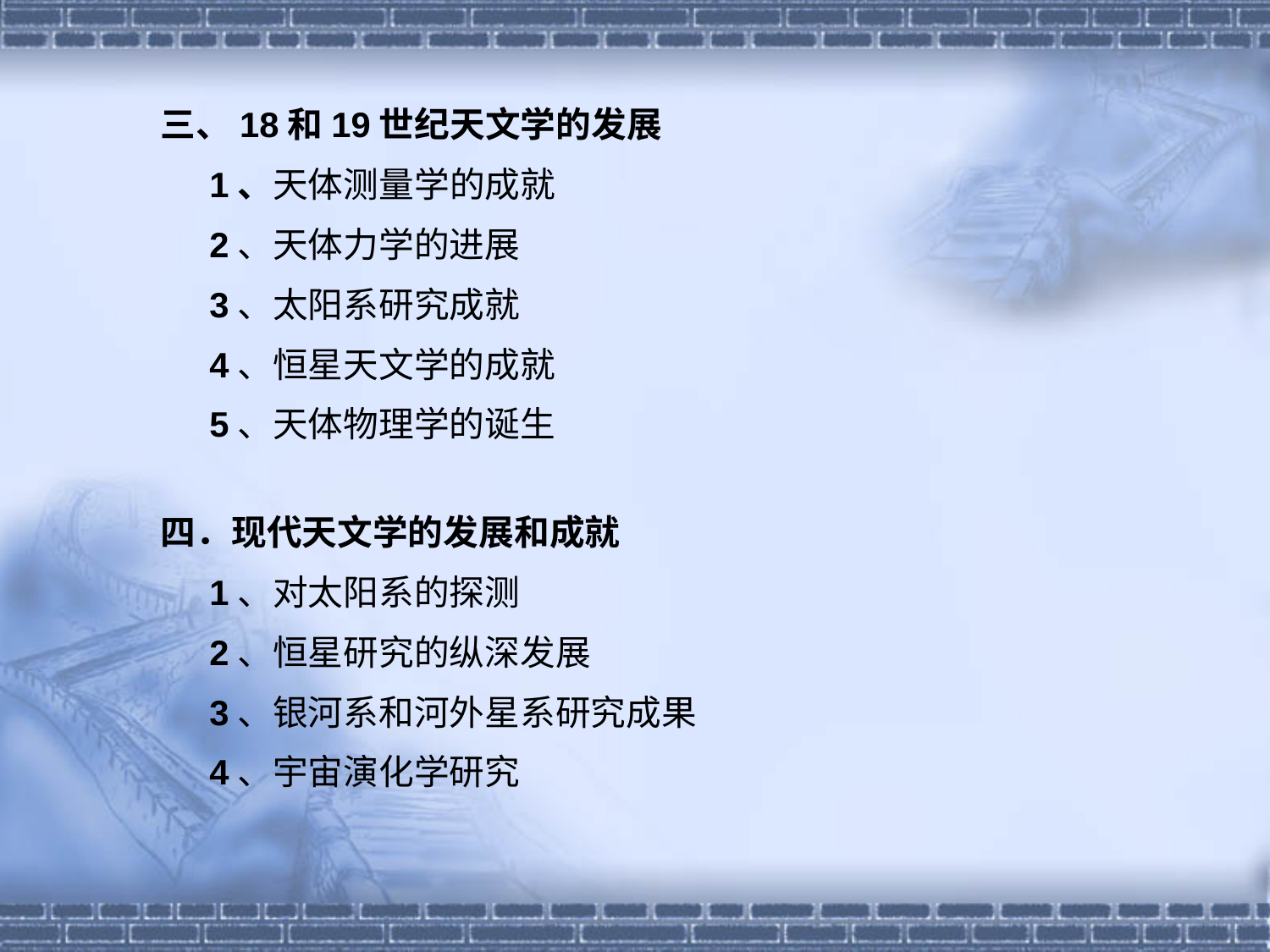

三、18和19世纪天文学的发展
     1、天体测量学的成就
     2、天体力学的进展
     3、太阳系研究成就
     4、恒星天文学的成就
     5、天体物理学的诞生

四．现代天文学的发展和成就
     1、对太阳系的探测
     2、恒星研究的纵深发展
     3、银河系和河外星系研究成果
     4、宇宙演化学研究